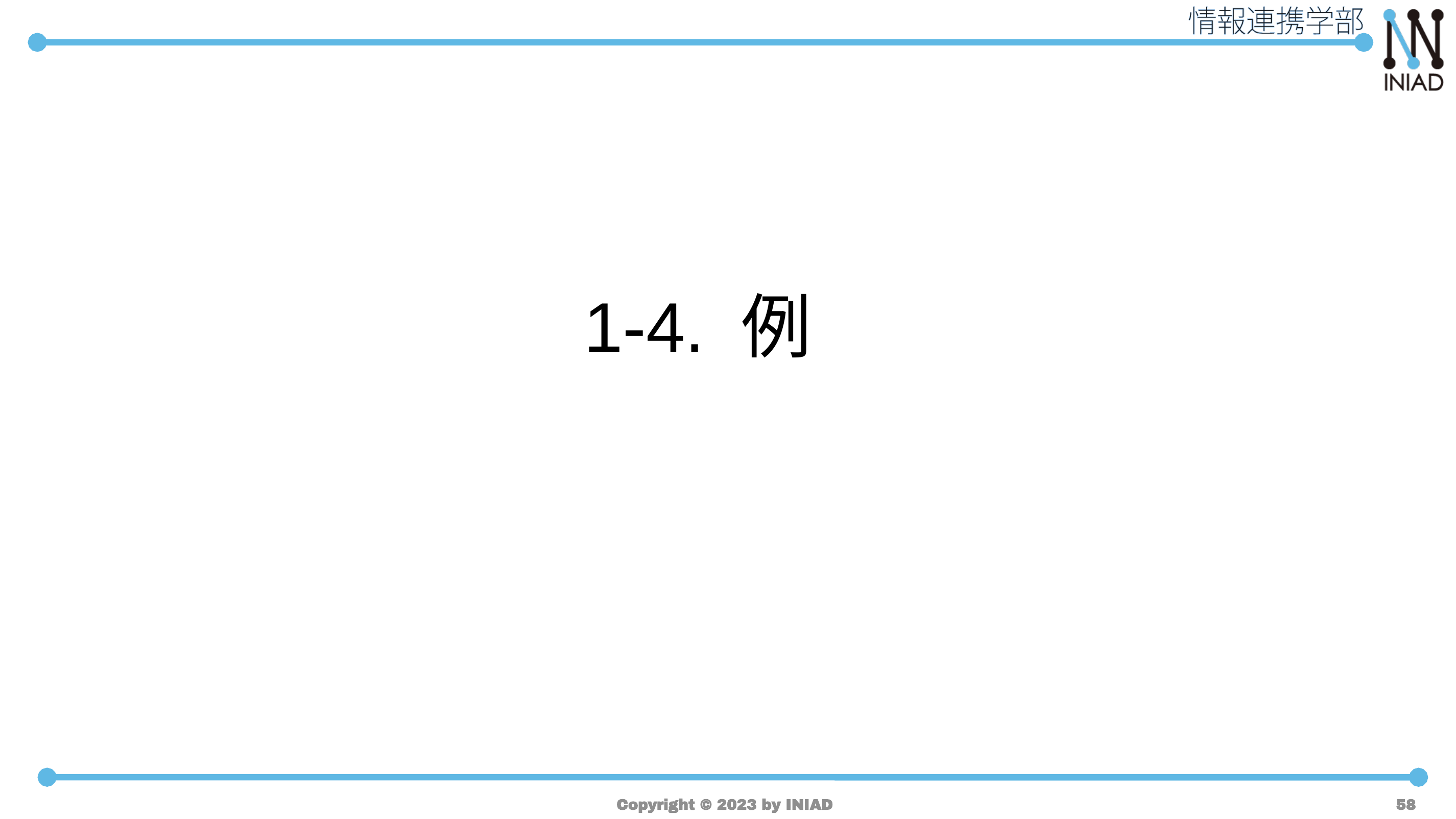

# 1-4. 例
Copyright © 2023 by INIAD
58